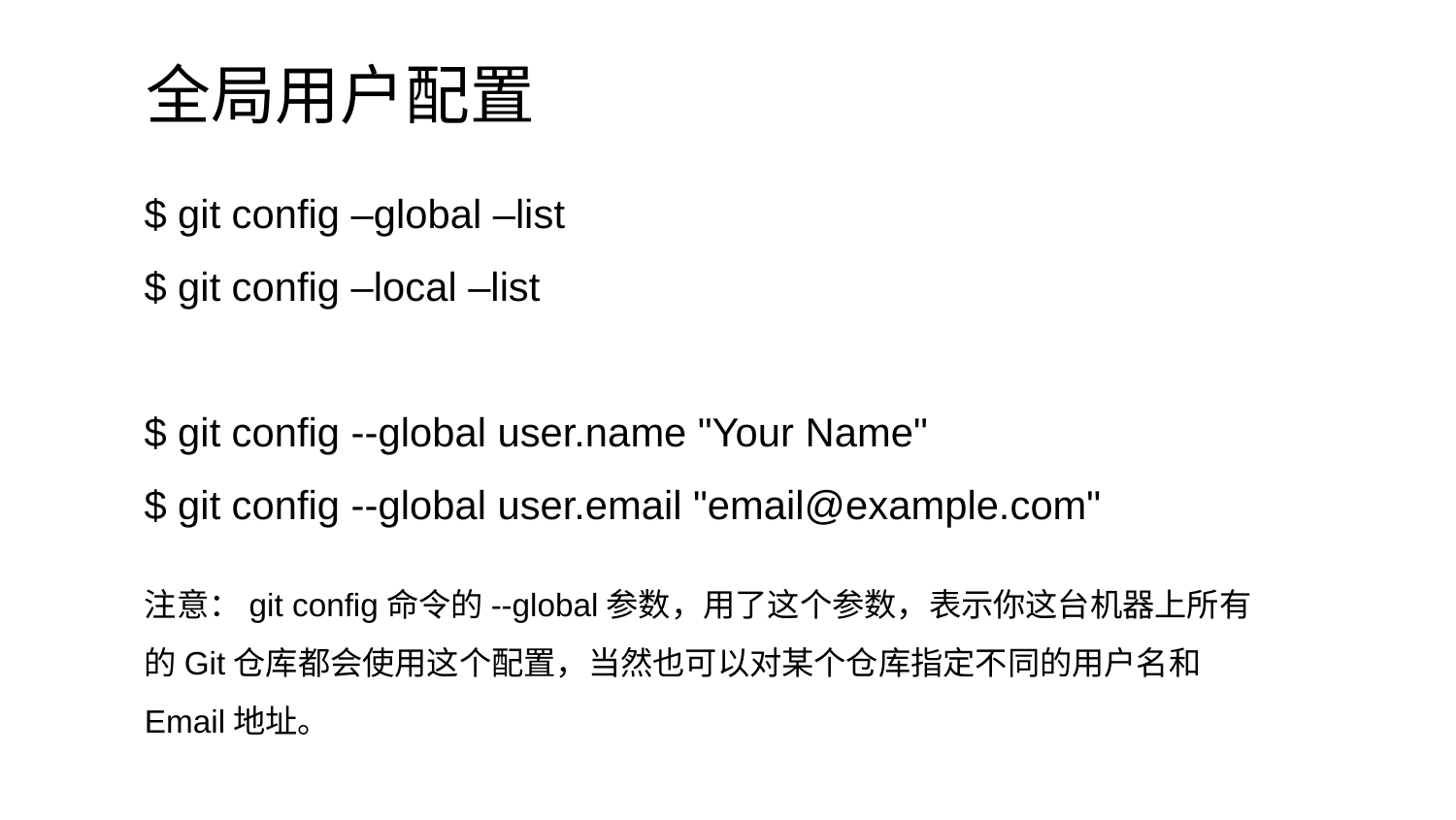

全局用户配置
$ git config –global –list
$ git config –local –list

$ git config --global user.name "Your Name"
$ git config --global user.email "email@example.com"
注意：git config命令的--global参数，用了这个参数，表示你这台机器上所有的Git仓库都会使用这个配置，当然也可以对某个仓库指定不同的用户名和Email地址。